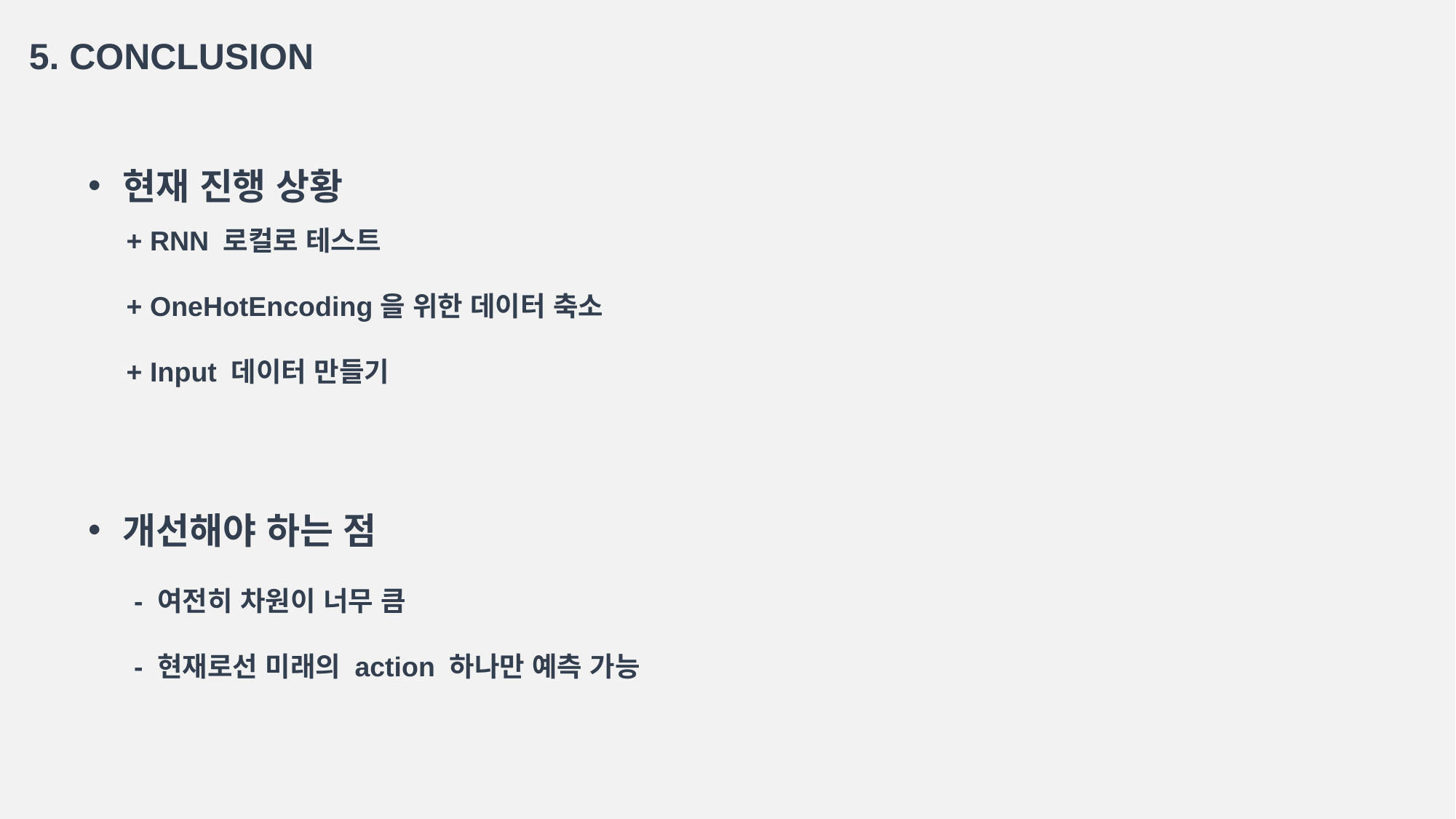

5. CONCLUSION
현재 진행 상황
     + RNN 로컬로 테스트
     + OneHotEncoding을 위한 데이터 축소
     + Input 데이터 만들기

개선해야 하는 점
      - 여전히 차원이 너무 큼
      - 현재로선 미래의 action 하나만 예측 가능